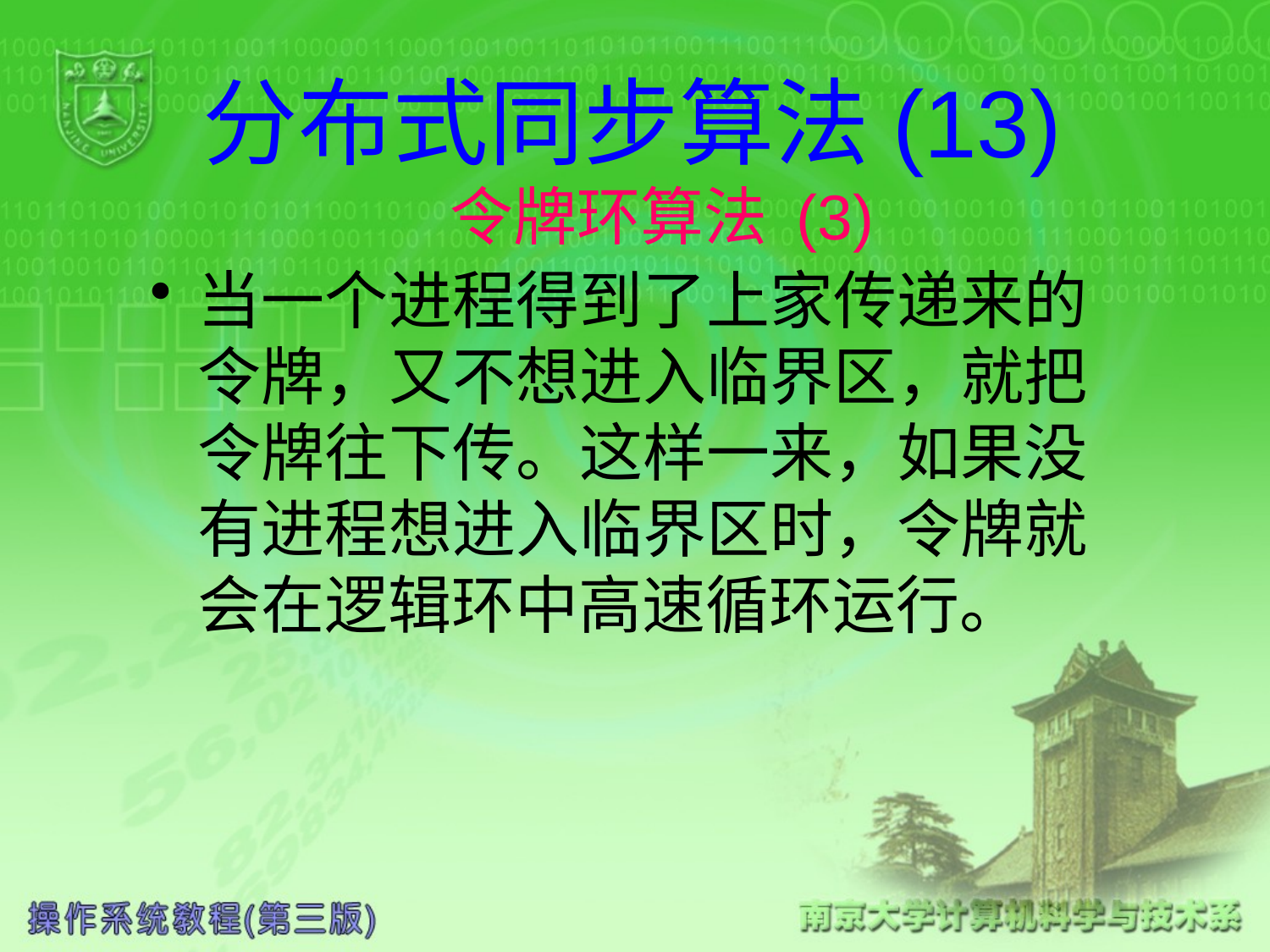

# 分布式同步算法(13) 令牌环算法 (3)
当一个进程得到了上家传递来的令牌，又不想进入临界区，就把令牌往下传。这样一来，如果没有进程想进入临界区时，令牌就会在逻辑环中高速循环运行。